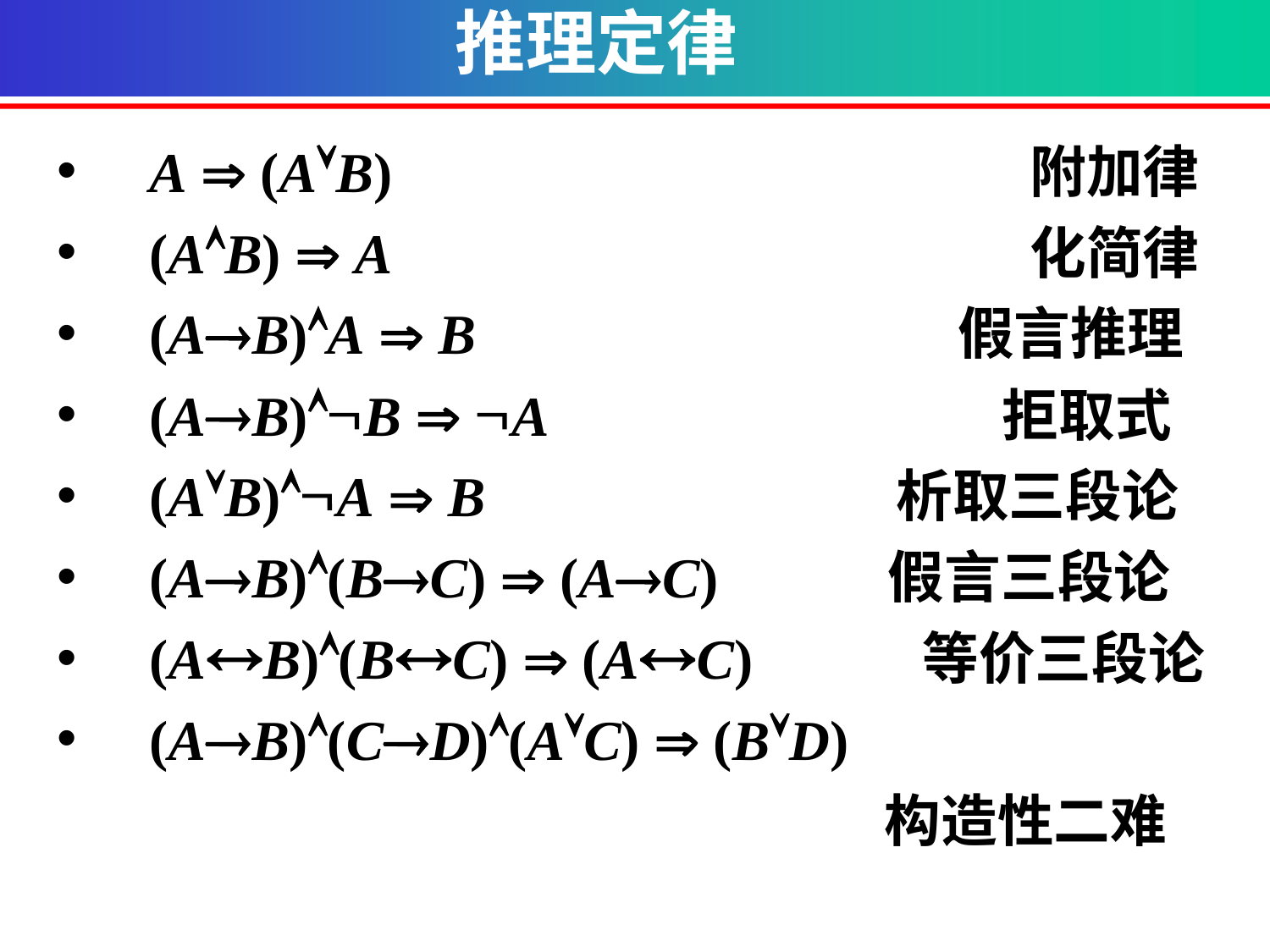

推理定律
  A ⇒ (A∨B)                                            附加律
  (A∧B) ⇒ A                                            化简律
  (A→B)∧A ⇒ B                                 假言推理
  (A→B)∧¬B ⇒ ¬A                               拒取式
  (A∨B)∧¬A ⇒ B                            析取三段论
  (A→B)∧(B→C) ⇒ (A→C)           假言三段论
  (A↔B)∧(B↔C) ⇒ (A↔C)           等价三段论
  (A→B)∧(C→D)∧(A∨C) ⇒ (B∨D)
                                                               构造性二难